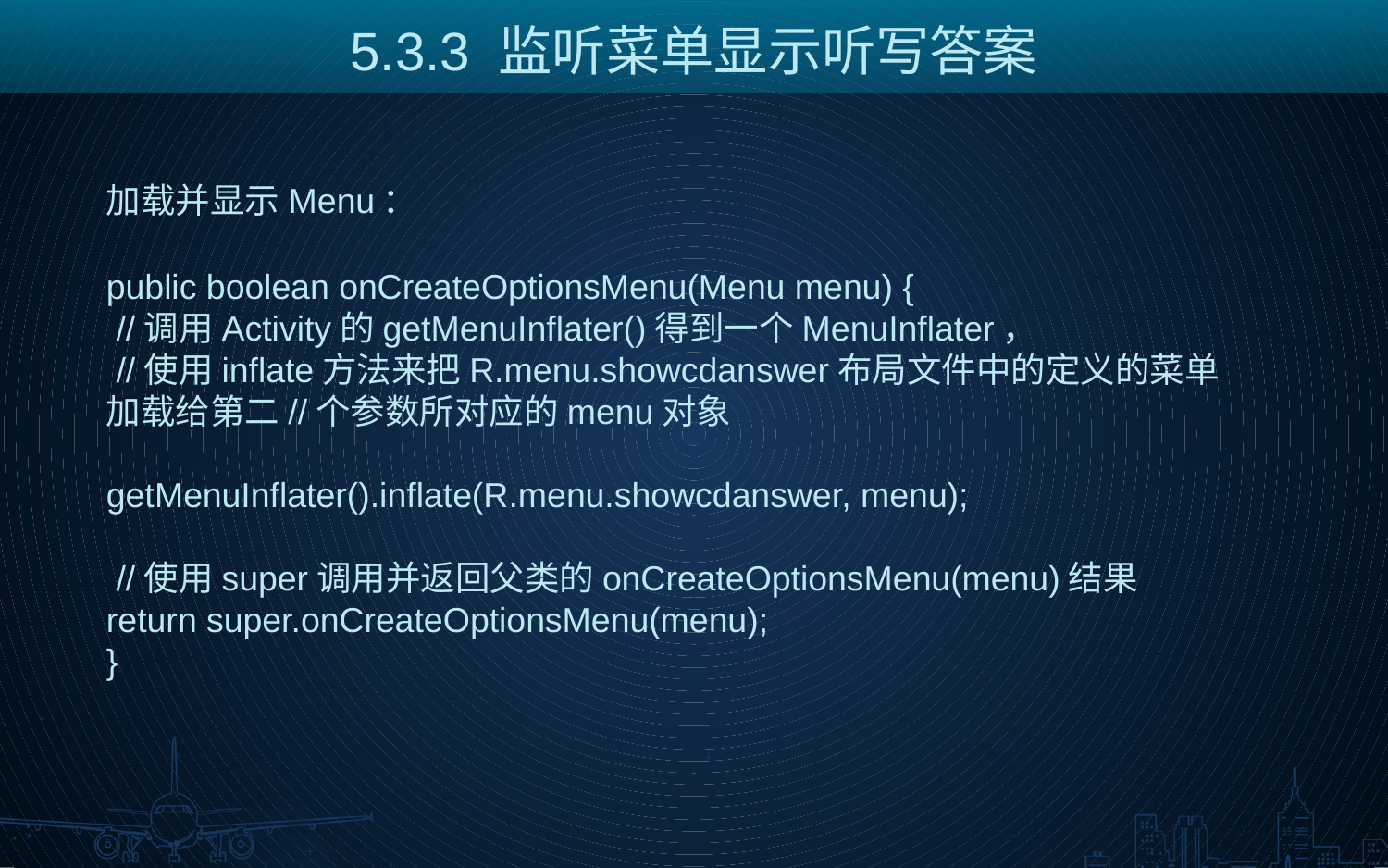

5.3.3 监听菜单显示听写答案
加载并显示Menu：
public boolean onCreateOptionsMenu(Menu menu) {
 //调用Activity的getMenuInflater()得到一个MenuInflater，
 //使用inflate方法来把R.menu.showcdanswer布局文件中的定义的菜单加载给第二//个参数所对应的menu对象

getMenuInflater().inflate(R.menu.showcdanswer, menu);

 //使用super调用并返回父类的onCreateOptionsMenu(menu)结果
return super.onCreateOptionsMenu(menu);
}